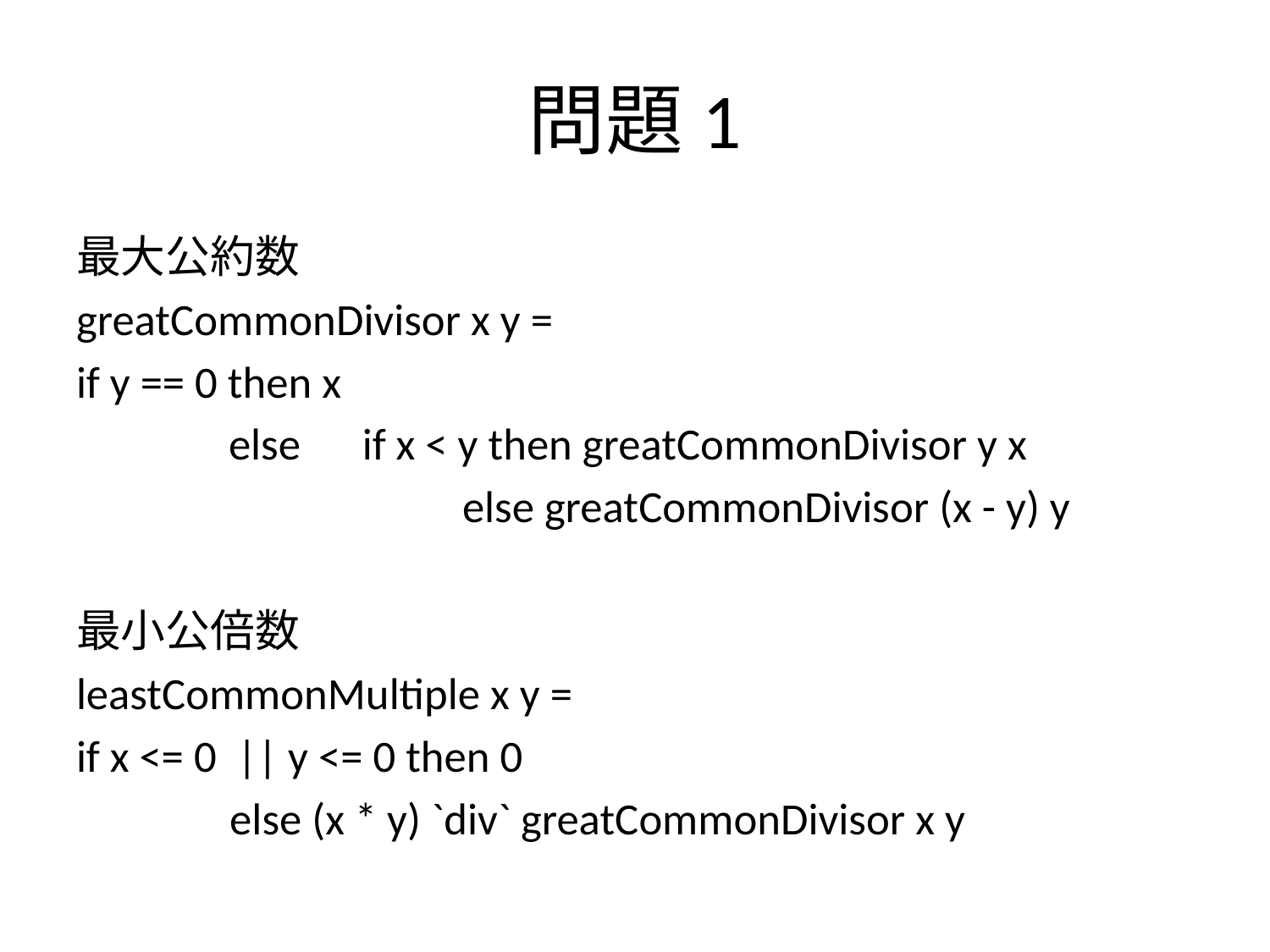

# 問題1
最大公約数
greatCommonDivisor x y =
if y == 0 then x
               else　if x < y then greatCommonDivisor y x
                                      else greatCommonDivisor (x - y) y

最小公倍数
leastCommonMultiple x y =
if x <= 0  || y <= 0 then 0
		　else (x * y) `div` greatCommonDivisor x y